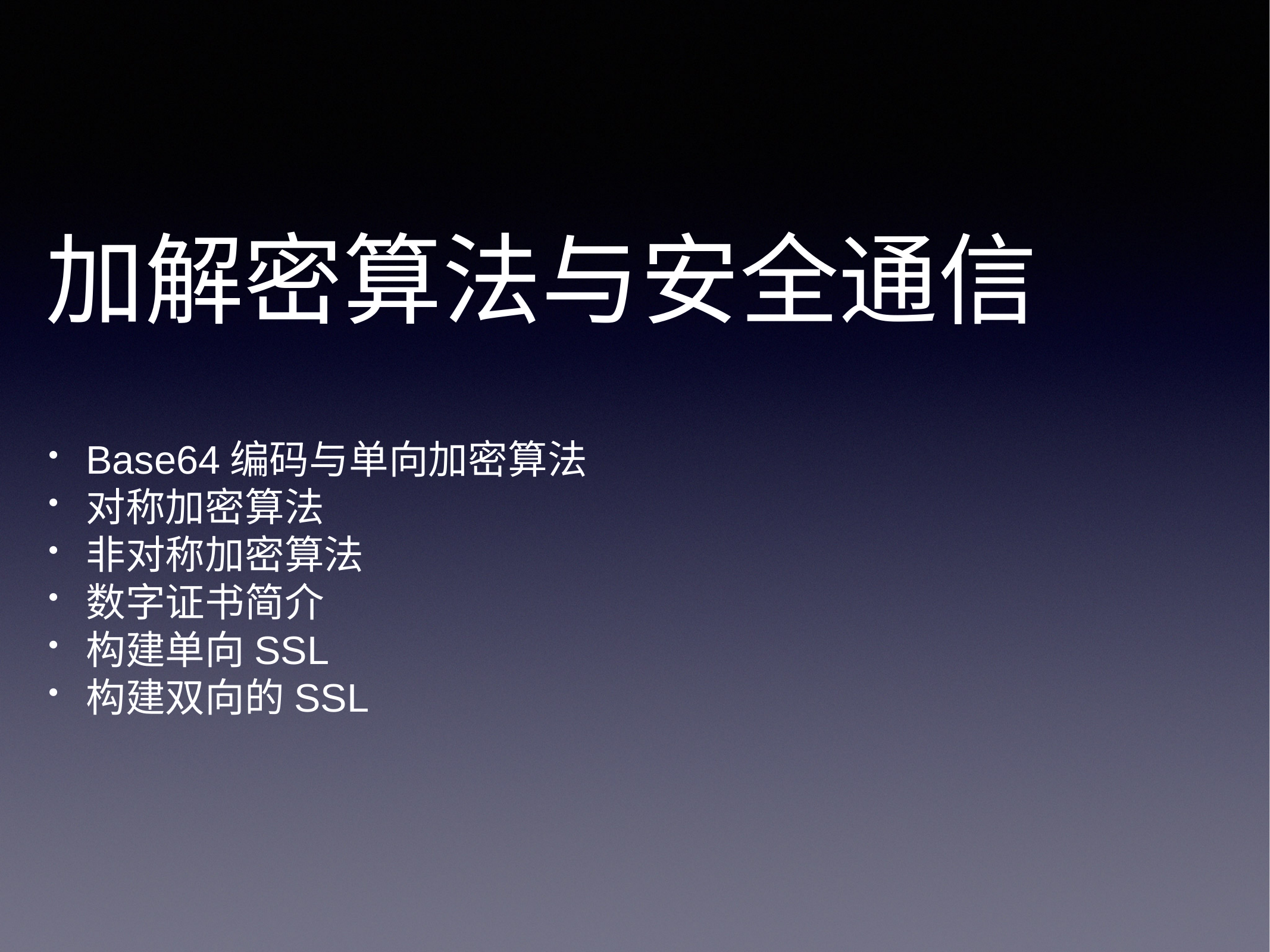

# 加解密算法与安全通信
Base64编码与单向加密算法
对称加密算法
非对称加密算法
数字证书简介
构建单向SSL
构建双向的SSL